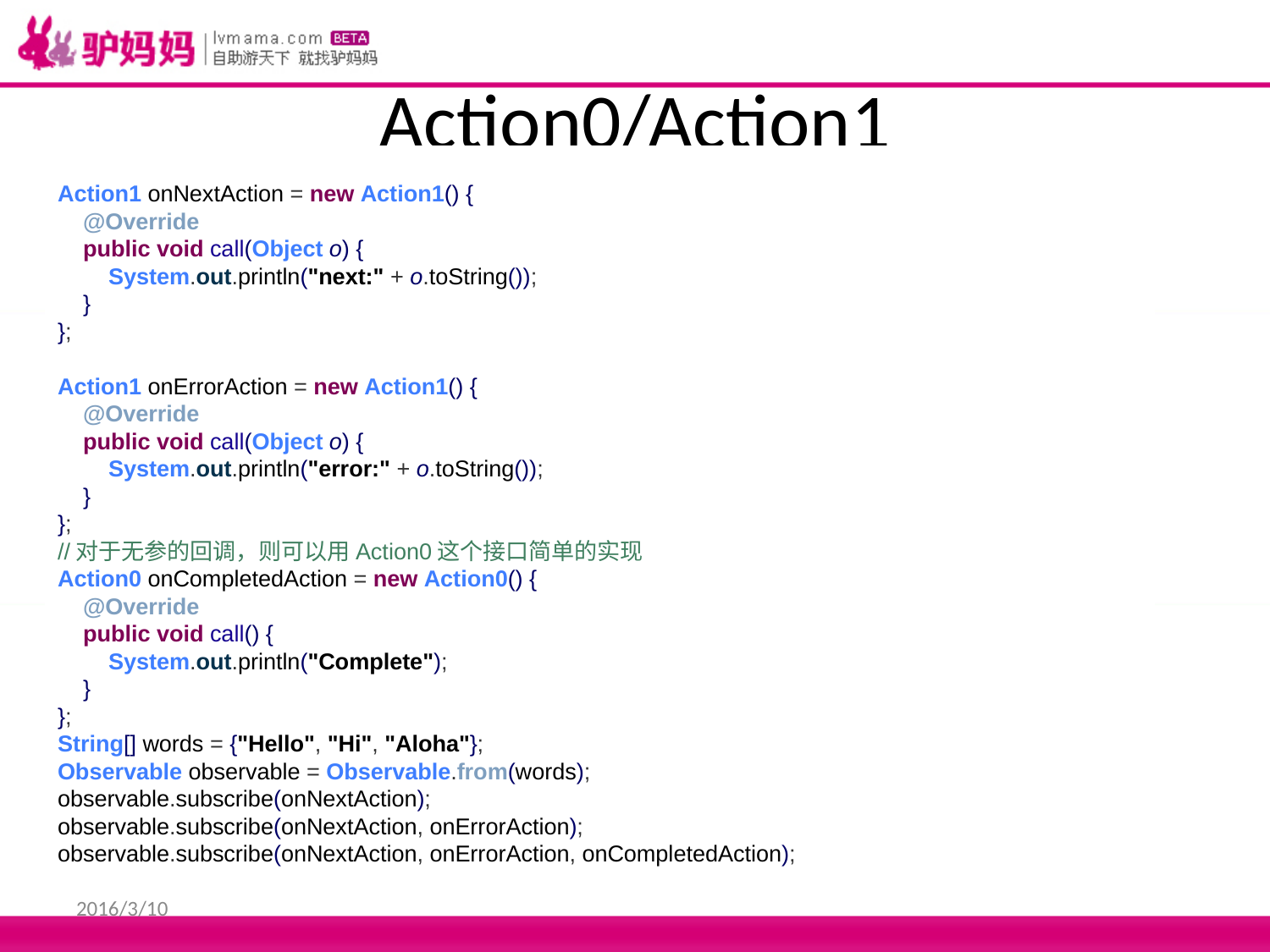

# Action0/Action1

Action1 onNextAction = new Action1() {
    @Override
    public void call(Object o) {
        System.out.println("next:" + o.toString());
    }
};
Action1 onErrorAction = new Action1() {
    @Override
    public void call(Object o) {
        System.out.println("error:" + o.toString());
    }
};
//对于无参的回调，则可以用Action0这个接口简单的实现
Action0 onCompletedAction = new Action0() {
    @Override
    public void call() {
        System.out.println("Complete");
    }
};
String[] words = {"Hello", "Hi", "Aloha"};
Observable observable = Observable.from(words);
observable.subscribe(onNextAction);
observable.subscribe(onNextAction, onErrorAction);
observable.subscribe(onNextAction, onErrorAction, onCompletedAction);
2016/3/10